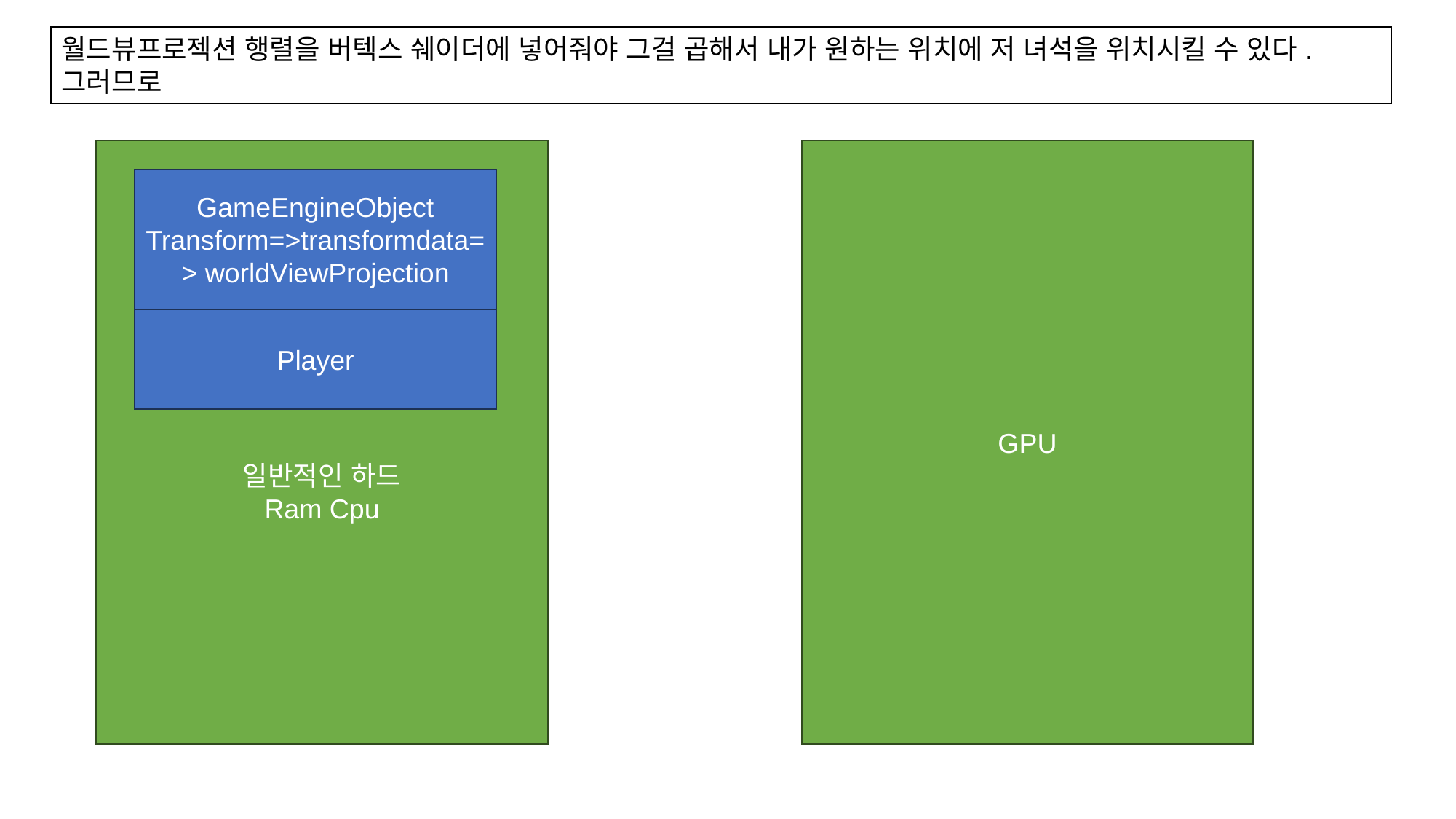

월드뷰프로젝션 행렬을 버텍스 쉐이더에 넣어줘야 그걸 곱해서 내가 원하는 위치에 저 녀석을 위치시킬 수 있다. 그러므로

일반적인 하드
Ram Cpu
GPU
GameEngineObject
Transform=>transformdata=> worldViewProjection
Player